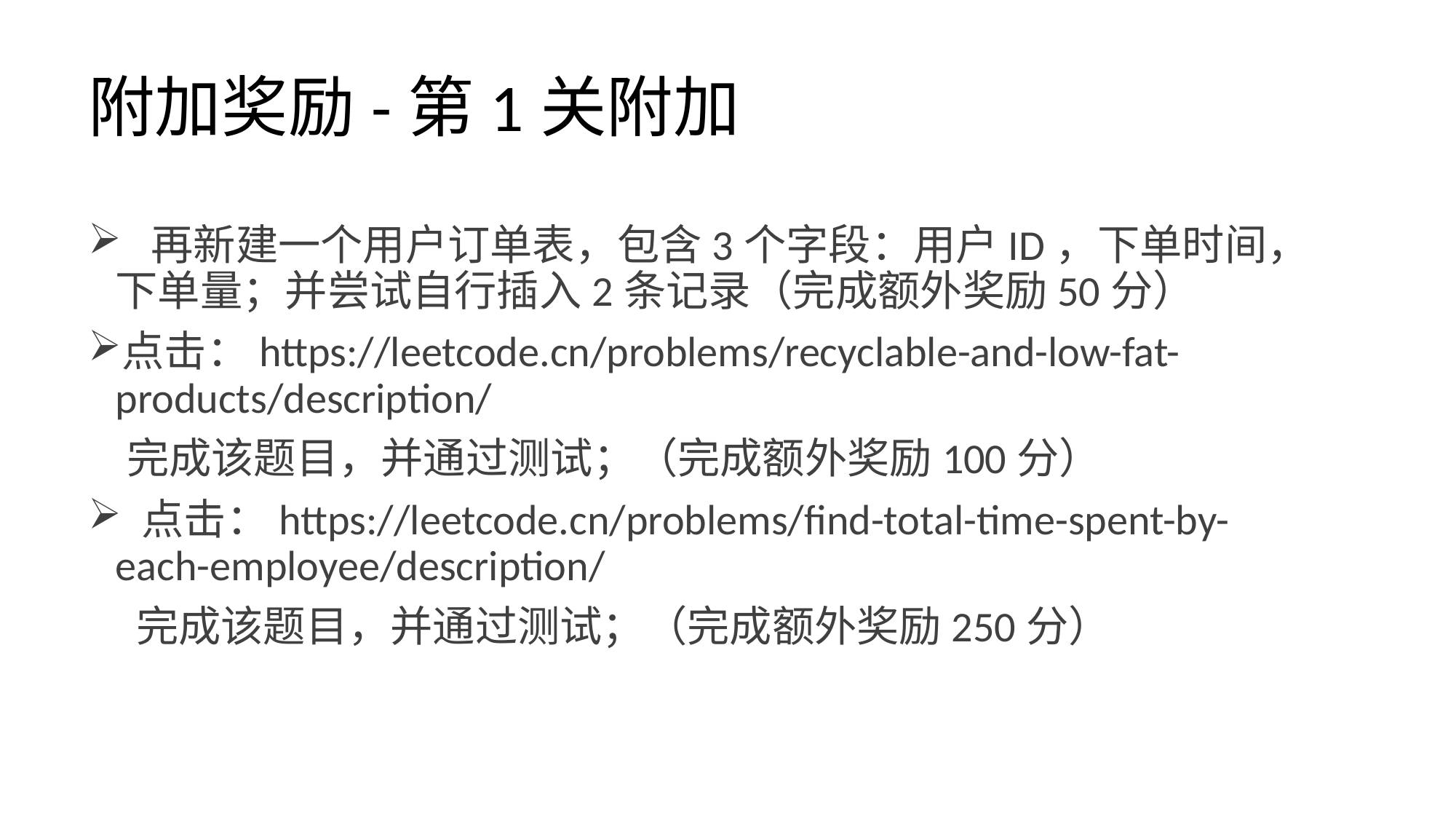

# 附加奖励-第1关附加
  再新建一个用户订单表，包含3个字段：用户ID，下单时间，下单量；并尝试自行插入2条记录（完成额外奖励50分）
点击：https://leetcode.cn/problems/recyclable-and-low-fat-products/description/
   完成该题目，并通过测试；（完成额外奖励100分）
 点击：https://leetcode.cn/problems/find-total-time-spent-by-each-employee/description/
    完成该题目，并通过测试；（完成额外奖励250分）